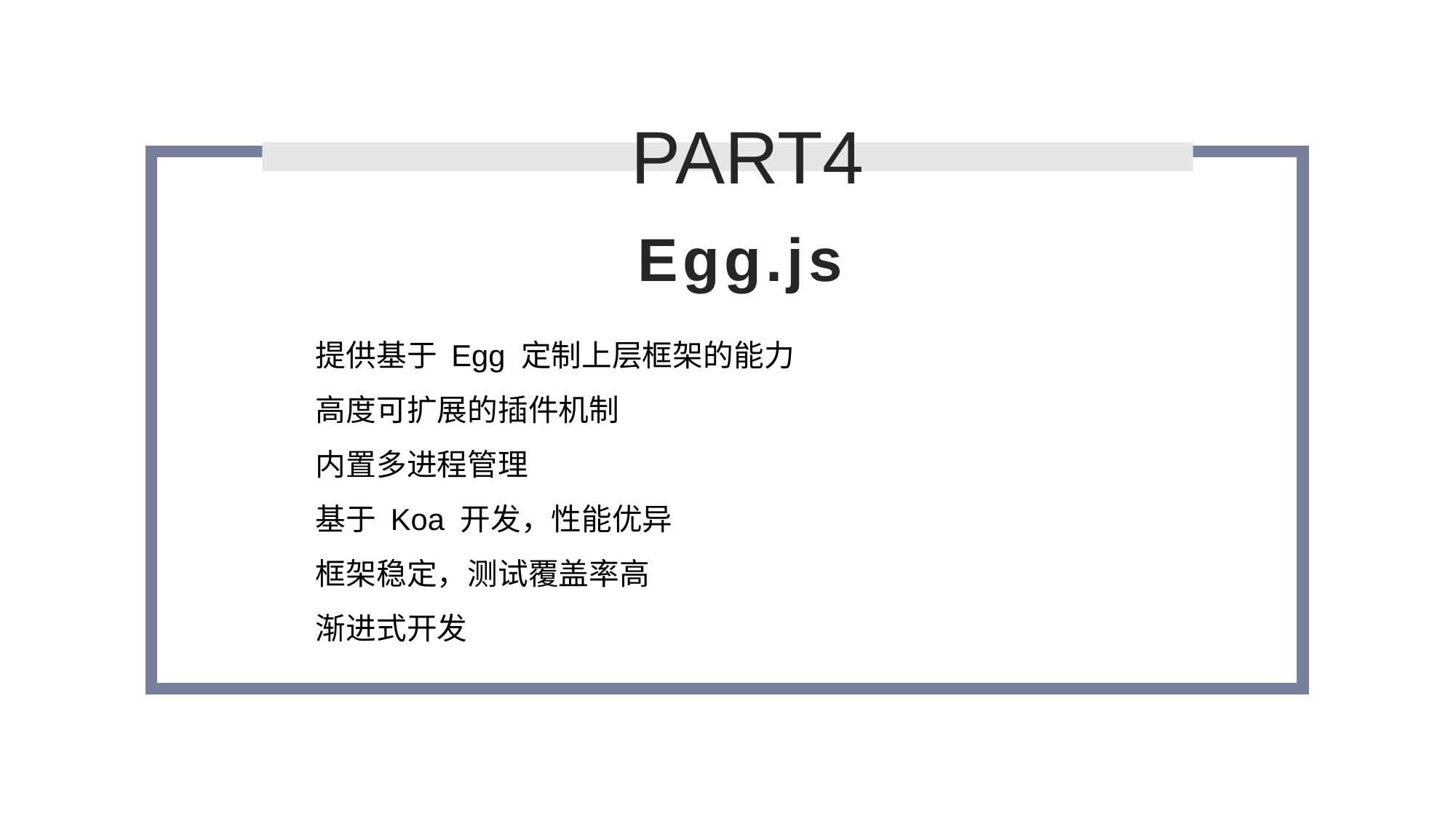

PART4
# Egg.js
提供基于 Egg 定制上层框架的能力
高度可扩展的插件机制
内置多进程管理
基于 Koa 开发，性能优异
框架稳定，测试覆盖率高
渐进式开发